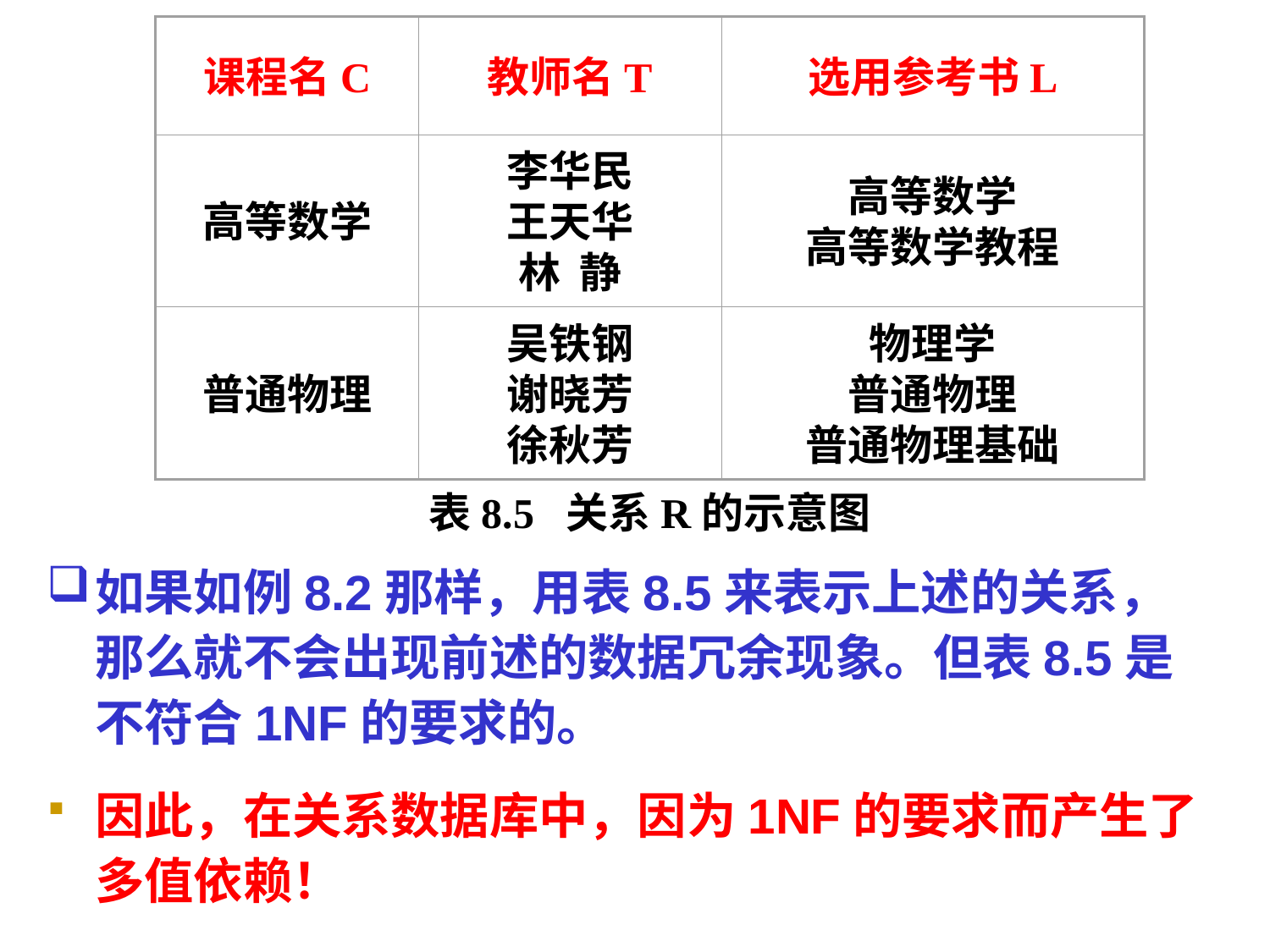

课程名C

教师名T

选用参考书L

高等数学

李华民
王天华
林  静

高等数学
高等数学教程

普通物理

吴铁钢
谢晓芳
徐秋芳

物理学
普通物理
普通物理基础
表8.5  关系R的示意图
# 如果如例8.2那样，用表8.5来表示上述的关系，那么就不会出现前述的数据冗余现象。但表8.5是不符合1NF的要求的。
因此，在关系数据库中，因为1NF的要求而产生了多值依赖！
135
2007年度-教育部-IBM精品课程-南京大学计算机科学与技术系